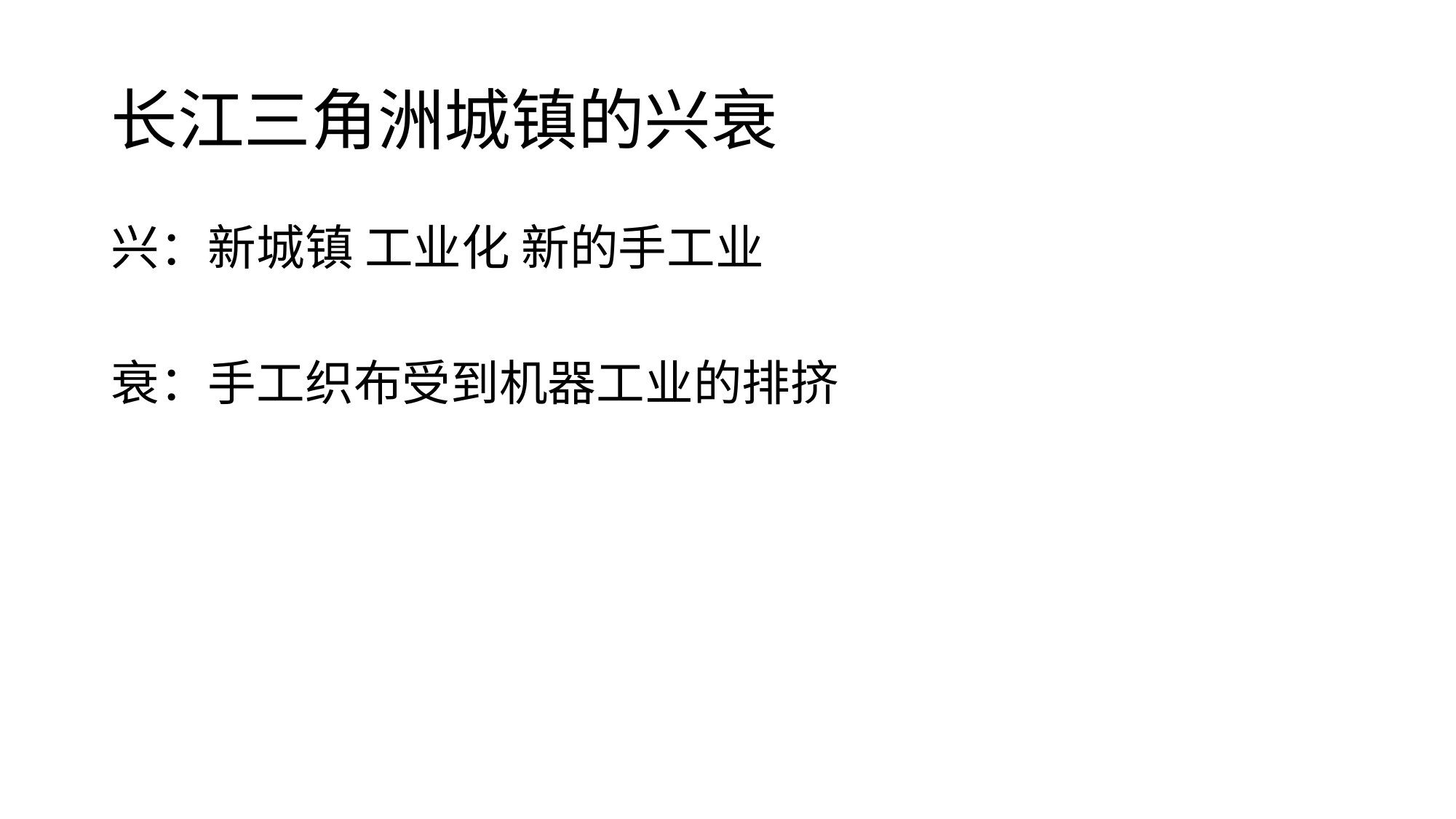

# 长江三角洲城镇的兴衰
兴：新城镇 工业化 新的手工业

衰：手工织布受到机器工业的排挤